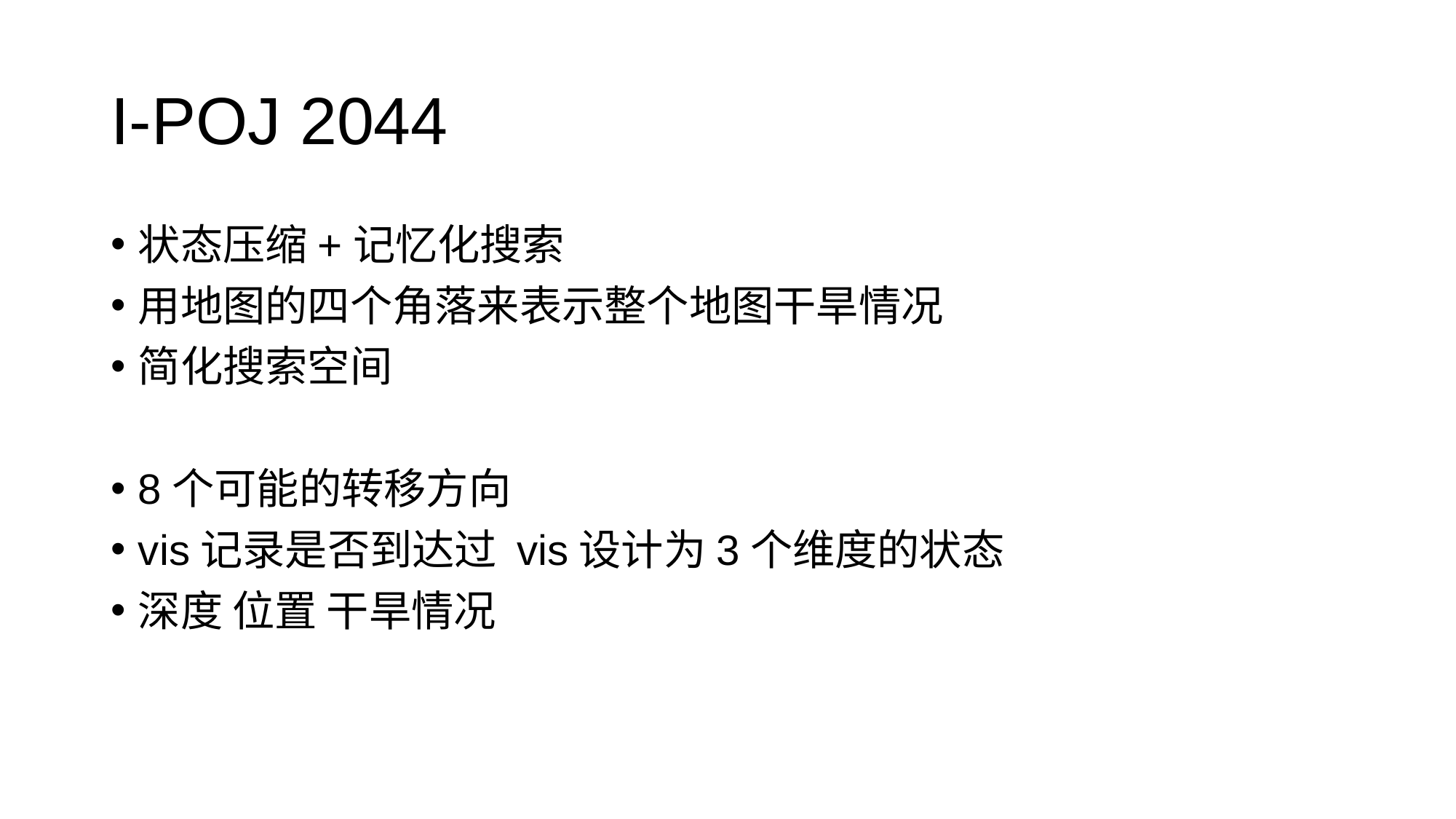

# I-POJ 2044
状态压缩+记忆化搜索
用地图的四个角落来表示整个地图干旱情况
简化搜索空间

8个可能的转移方向
vis记录是否到达过 vis设计为3个维度的状态
深度 位置 干旱情况